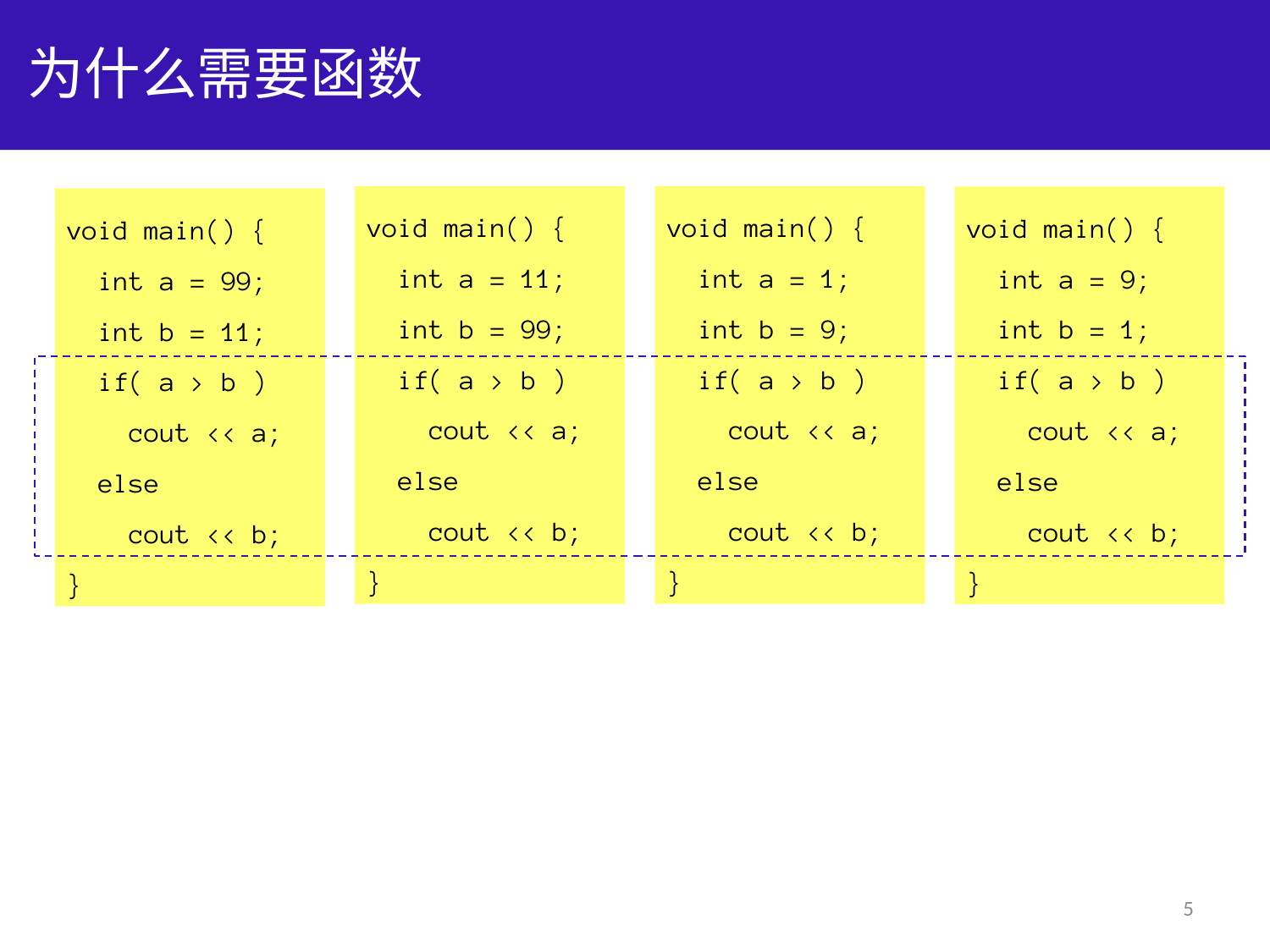

# 为什么需要函数
void main() {
  int a = 11;
  int b = 99;
  if( a > b )
    cout << a;
  else
    cout << b;
}
void main() {
  int a = 1;
  int b = 9;
  if( a > b )
    cout << a;
  else
    cout << b;
}
void main() {
  int a = 9;
  int b = 1;
  if( a > b )
    cout << a;
  else
    cout << b;
}
void main() {
  int a = 99;
  int b = 11;
  if( a > b )
    cout << a;
  else
    cout << b;
}

5